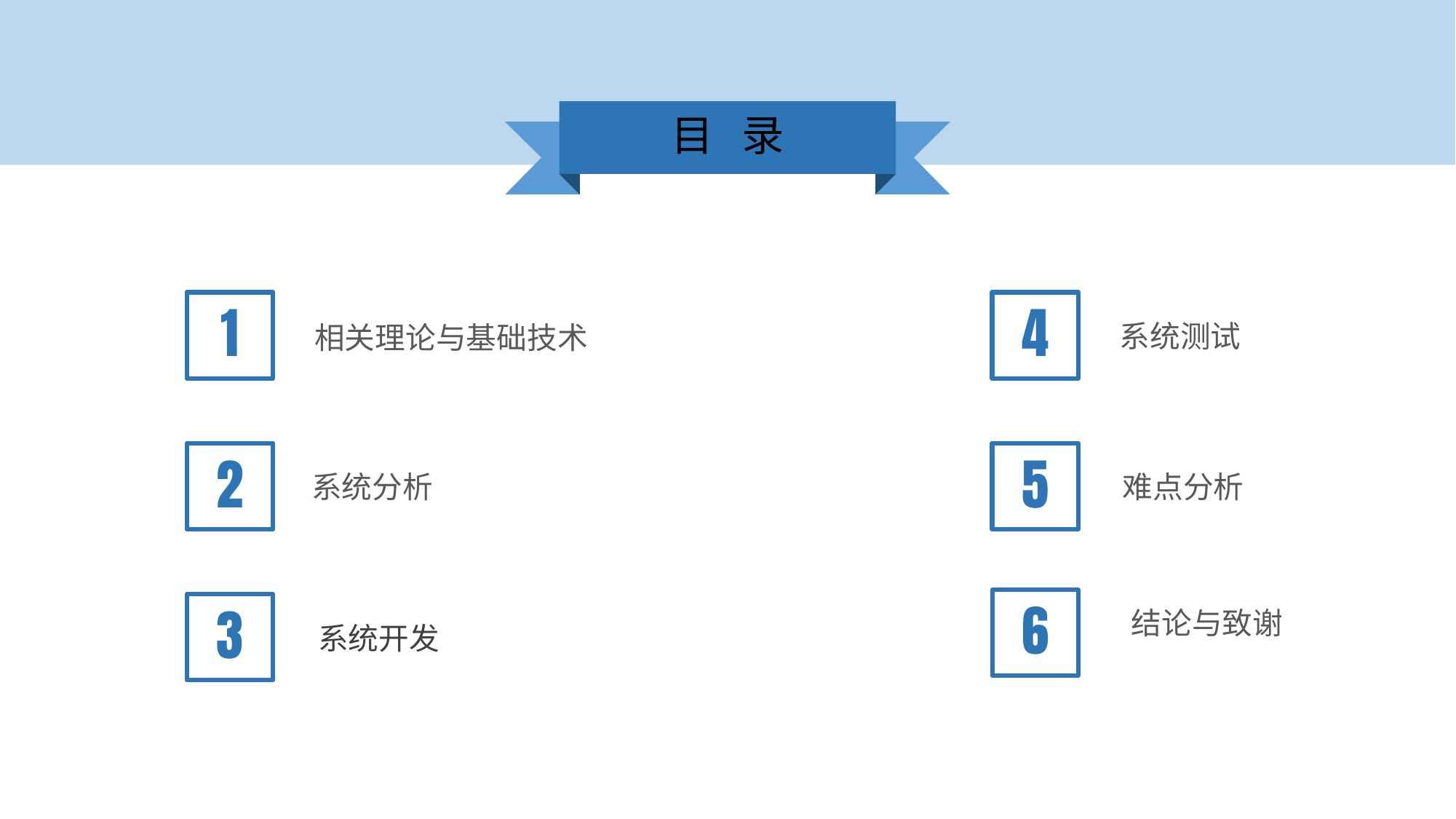

目   录

1

2

3

4
  系统测试
 相关理论与基础技术

5
难点分析
系统分析

6
 结论与致谢
  系统开发